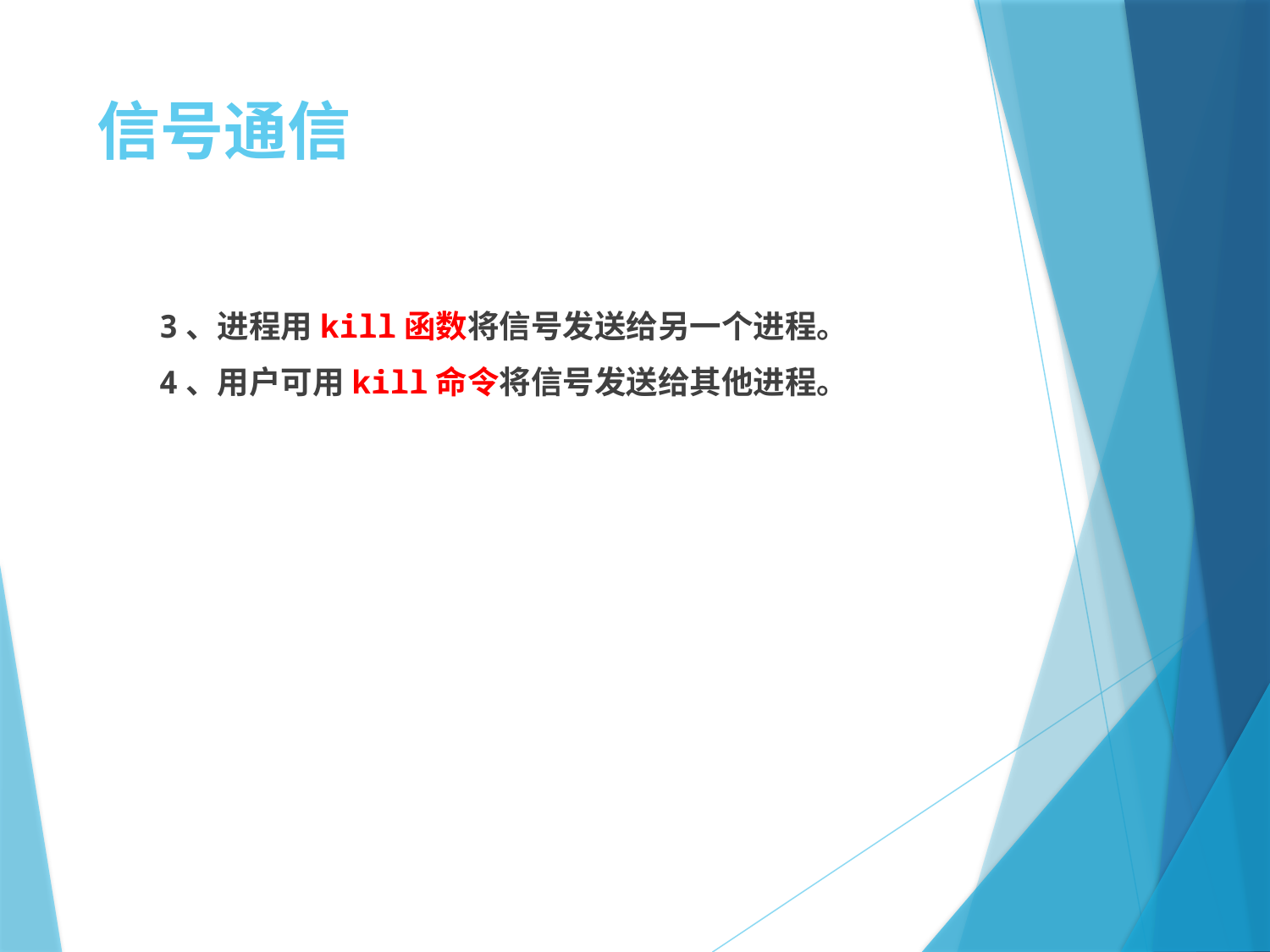

# 信号通信
3、进程用kill函数将信号发送给另一个进程。
4、用户可用kill命令将信号发送给其他进程。